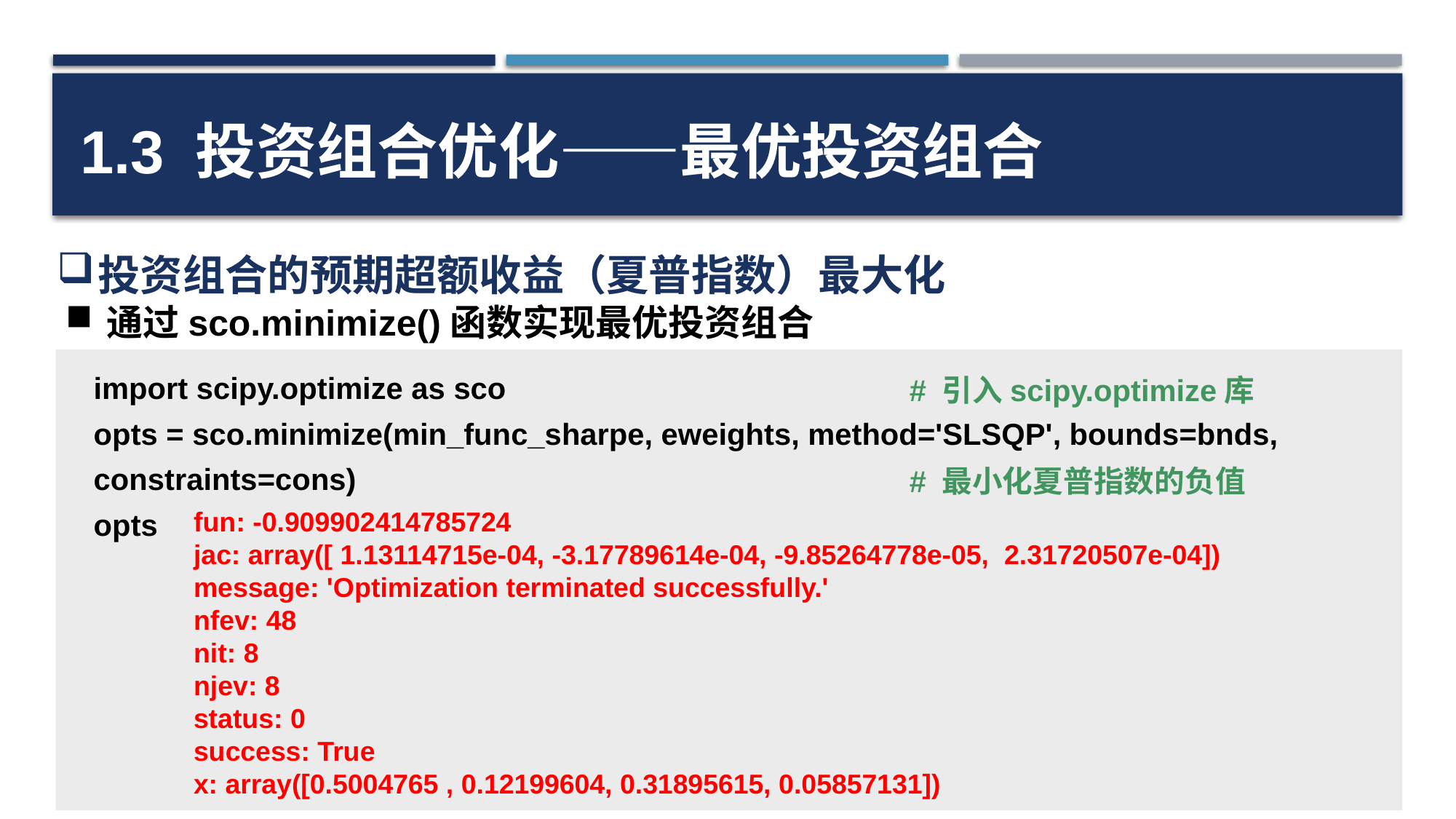

1.3 投资组合优化——最优投资组合
投资组合的预期超额收益（夏普指数）最大化
通过sco.minimize()函数实现最优投资组合

import scipy.optimize as sco
opts = sco.minimize(min_func_sharpe, eweights, method='SLSQP', bounds=bnds, constraints=cons)
opts
# 引入scipy.optimize库

# 最小化夏普指数的负值
fun: -0.909902414785724
jac: array([ 1.13114715e-04, -3.17789614e-04, -9.85264778e-05,  2.31720507e-04])
message: 'Optimization terminated successfully.'
nfev: 48
nit: 8
njev: 8
status: 0
success: True
x: array([0.5004765 , 0.12199604, 0.31895615, 0.05857131])
52